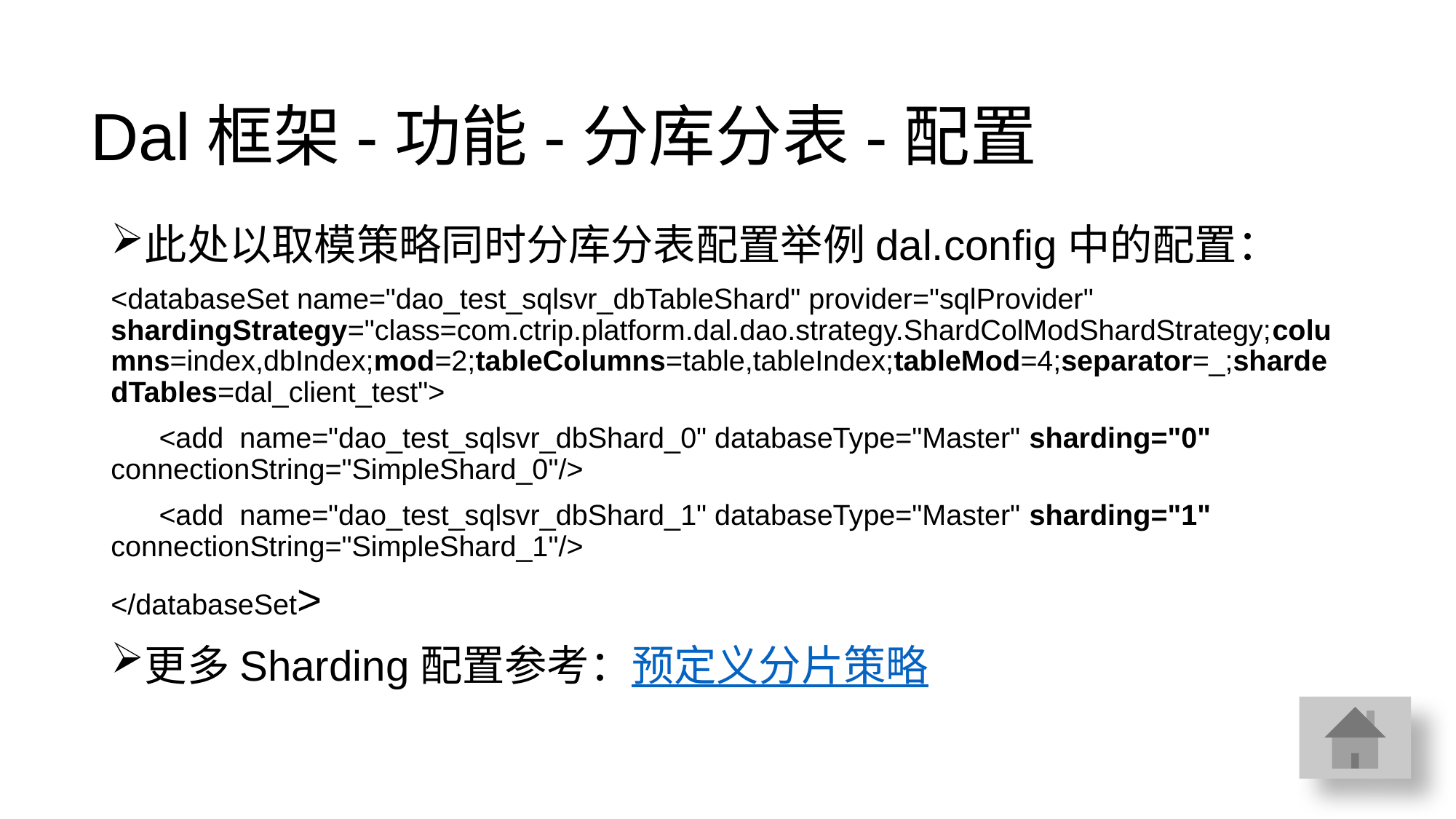

# Dal框架-功能-分库分表-配置
此处以取模策略同时分库分表配置举例dal.config中的配置：
<databaseSet name="dao_test_sqlsvr_dbTableShard" provider="sqlProvider" shardingStrategy="class=com.ctrip.platform.dal.dao.strategy.ShardColModShardStrategy;columns=index,dbIndex;mod=2;tableColumns=table,tableIndex;tableMod=4;separator=_;shardedTables=dal_client_test">
      <add  name="dao_test_sqlsvr_dbShard_0" databaseType="Master" sharding="0" connectionString="SimpleShard_0"/>
      <add  name="dao_test_sqlsvr_dbShard_1" databaseType="Master" sharding="1" connectionString="SimpleShard_1"/>
</databaseSet>
更多Sharding配置参考：预定义分片策略